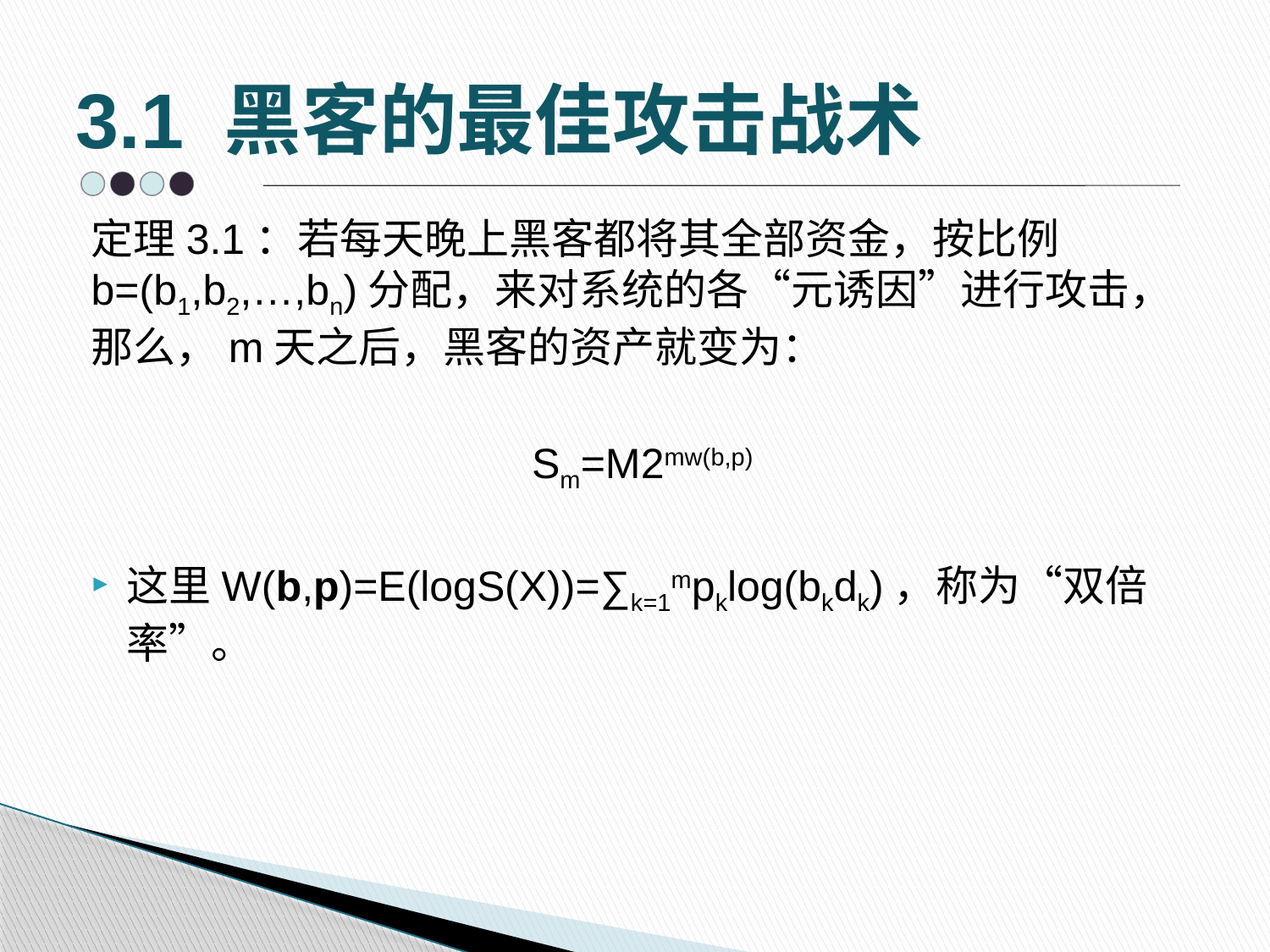

# 3.1 黑客的最佳攻击战术

定理3.1：若每天晚上黑客都将其全部资金，按比例b=(b1,b2,…,bn)分配，来对系统的各“元诱因”进行攻击，那么，m天之后，黑客的资产就变为：

Sm=M2mw(b,p)

这里W(b,p)=E(logS(X))=∑k=1mpklog(bkdk)，称为“双倍率”。